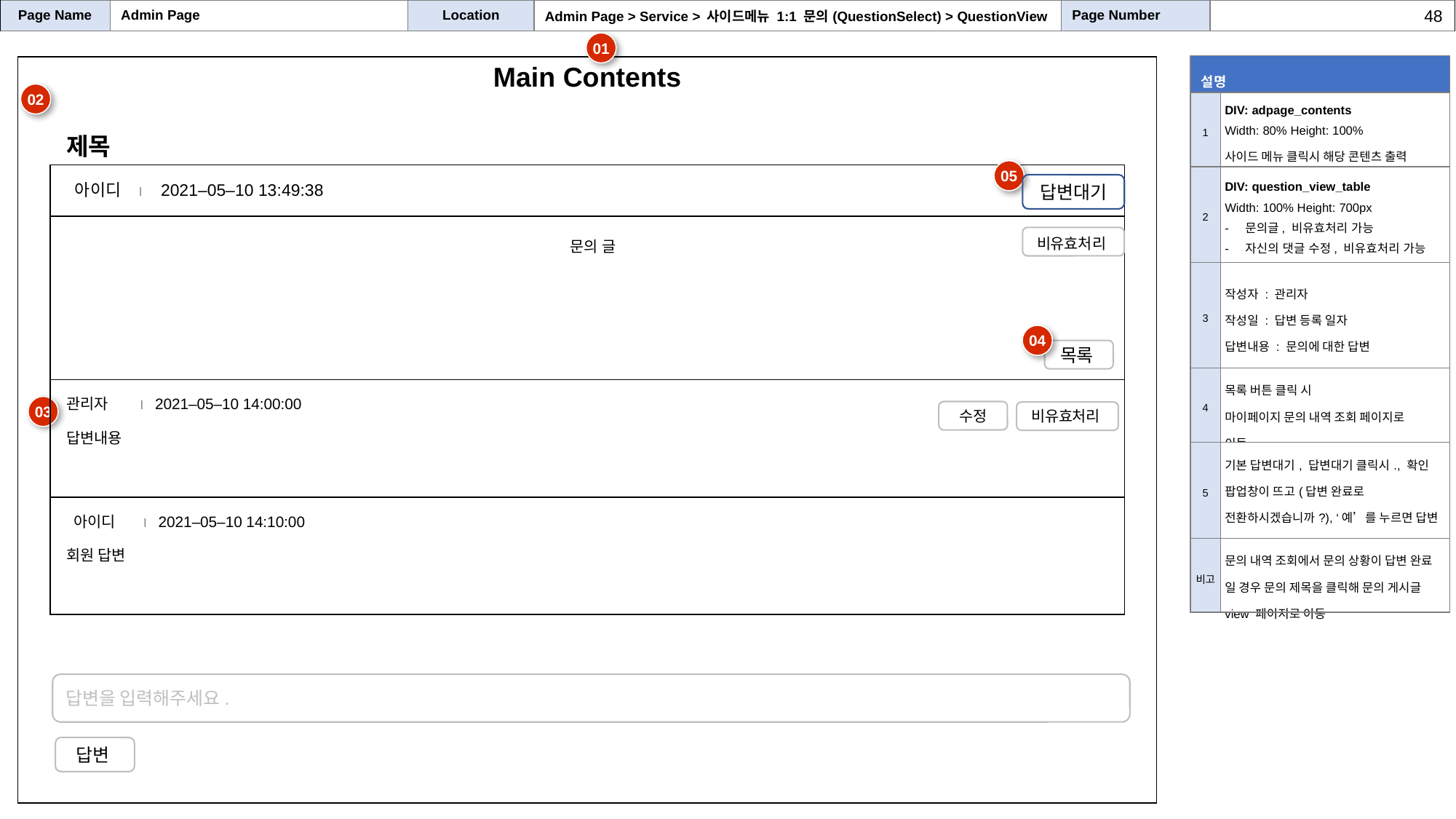

| Page Name | Admin Page | Location | Admin Page > Service > 사이드메뉴 1:1 문의(QuestionSelect) > QuestionView | Page Number |  |
| --- | --- | --- | --- | --- | --- |
48
01
| 설명 |  |
| --- | --- |
| 1 | DIV: adpage\_contents Width: 80% Height: 100% 사이드 메뉴 클릭시 해당 콘텐츠 출력 |
| 2 | DIV: question\_view\_table Width: 100% Height: 700px 문의글, 비유효처리 가능 자신의 댓글 수정, 비유효처리 가능 |
| 3 | 작성자 : 관리자 작성일 : 답변 등록 일자 답변내용 : 문의에 대한 답변 |
| 4 | 목록 버튼 클릭 시 마이페이지 문의 내역 조회 페이지로 이동 |
| 5 | 기본 답변대기, 답변대기 클릭시., 확인 팝업창이 뜨고(답변 완료로 전환하시겠습니까?), ‘예’를 누르면 답변 완료로 전환 |
| 비고 | 문의 내역 조회에서 문의 상황이 답변 완료 일 경우 문의 제목을 클릭해 문의 게시글 view 페이지로 이동 |
| Main Contents |
| --- |
02

제목

05
| 아이디 l 2021–05–10 13:49:38 |
| --- |
| 문의 글 |
| 관리자 l 2021–05–10 14:00:00 답변내용 |
| 아이디 l 2021–05–10 14:10:00 회원 답변 |
답변대기
비유효처리
04
목록
03
수정
비유효처리
답변을 입력해주세요.
답변